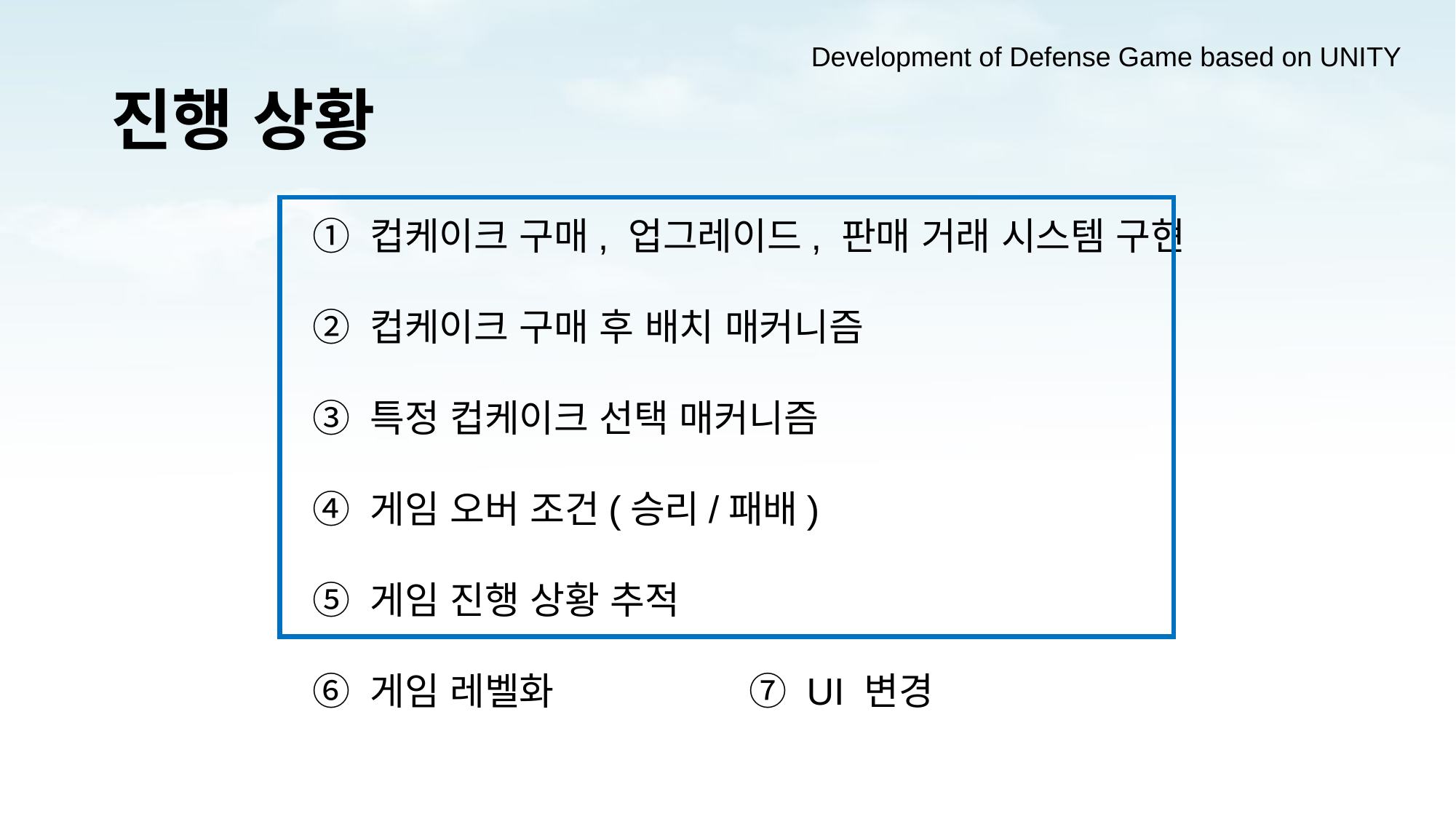

Development of Defense Game based on UNITY
# 진행 상황

① 컵케이크 구매, 업그레이드, 판매 거래 시스템 구현

② 컵케이크 구매 후 배치 매커니즘

③ 특정 컵케이크 선택 매커니즘

④ 게임 오버 조건(승리/패배)

⑤ 게임 진행 상황 추적

⑥ 게임 레벨화		⑦ UI 변경